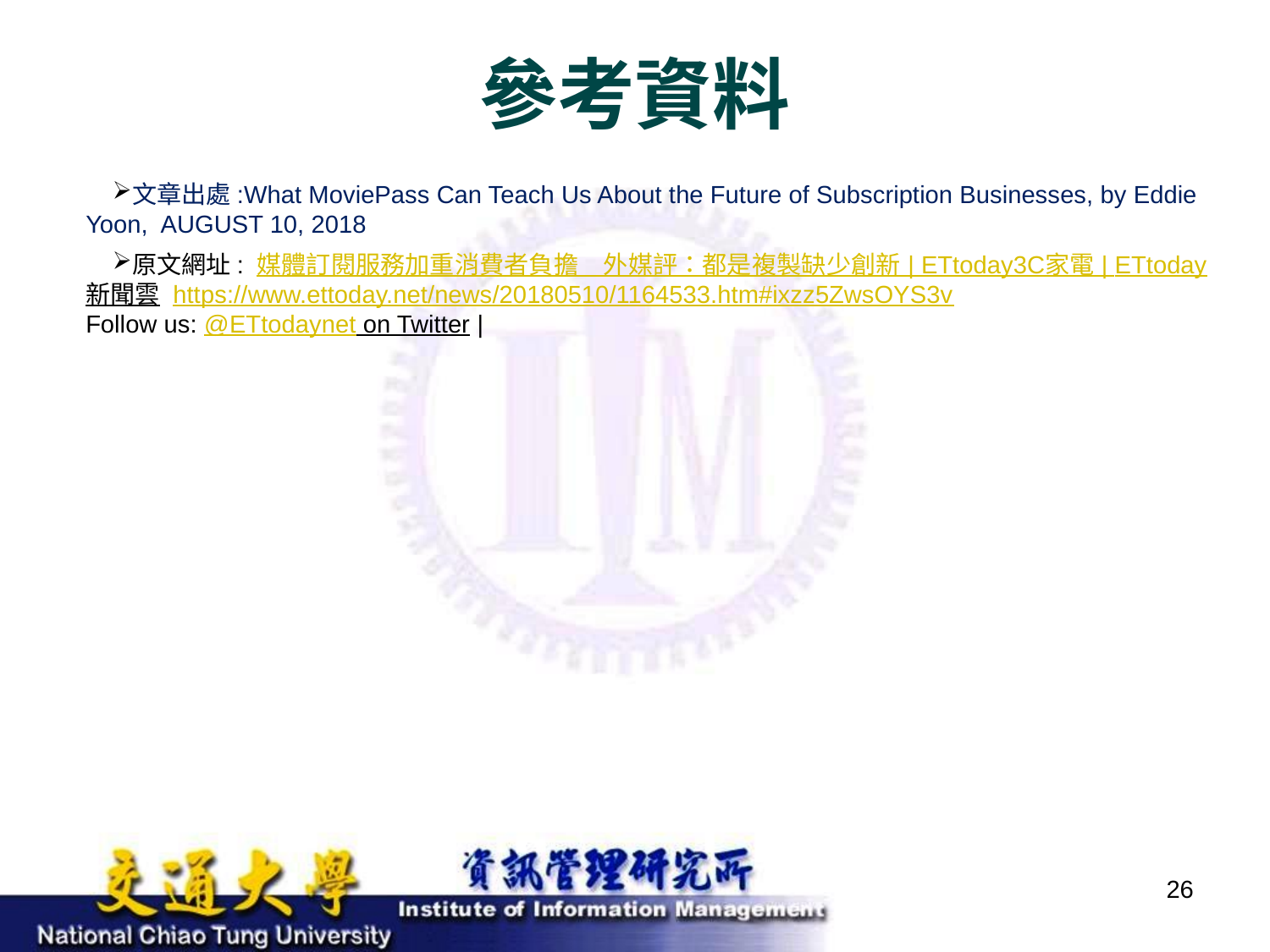

# 參考資料
文章出處:What MoviePass Can Teach Us About the Future of Subscription Businesses, by Eddie Yoon,  AUGUST 10, 2018
原文網址: 媒體訂閱服務加重消費者負擔　外媒評：都是複製缺少創新 | ETtoday3C家電 | ETtoday新聞雲 https://www.ettoday.net/news/20180510/1164533.htm#ixzz5ZwsOYS3v
Follow us: @ETtodaynet on Twitter |

26